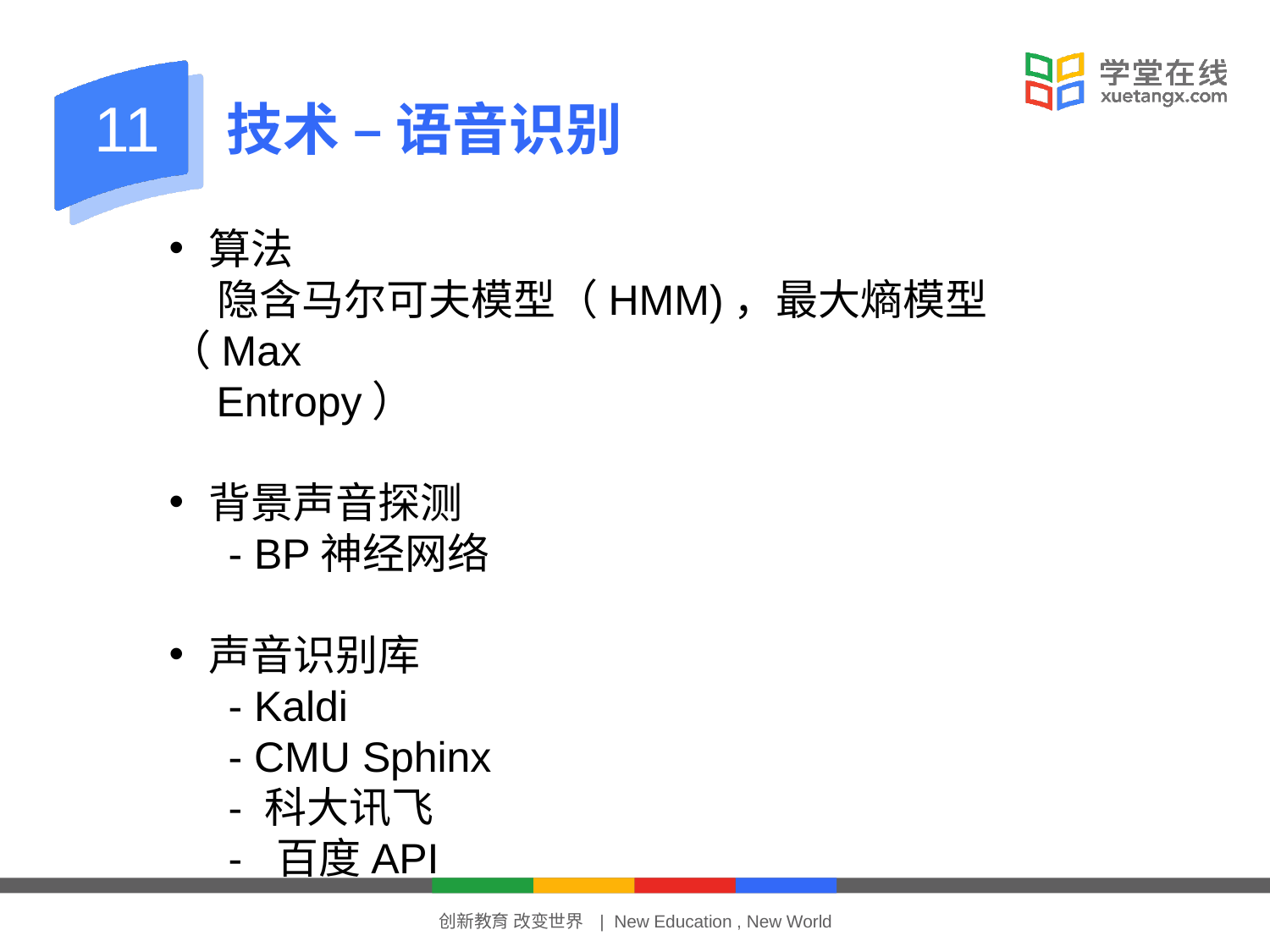

11
技术 – 语音识别
算法
    隐含马尔可夫模型（HMM)，最大熵模型（Max
    Entropy）

背景声音探测
     - BP神经网络

声音识别库
     - Kaldi
     - CMU Sphinx
     - 科大讯飞
     -  百度API